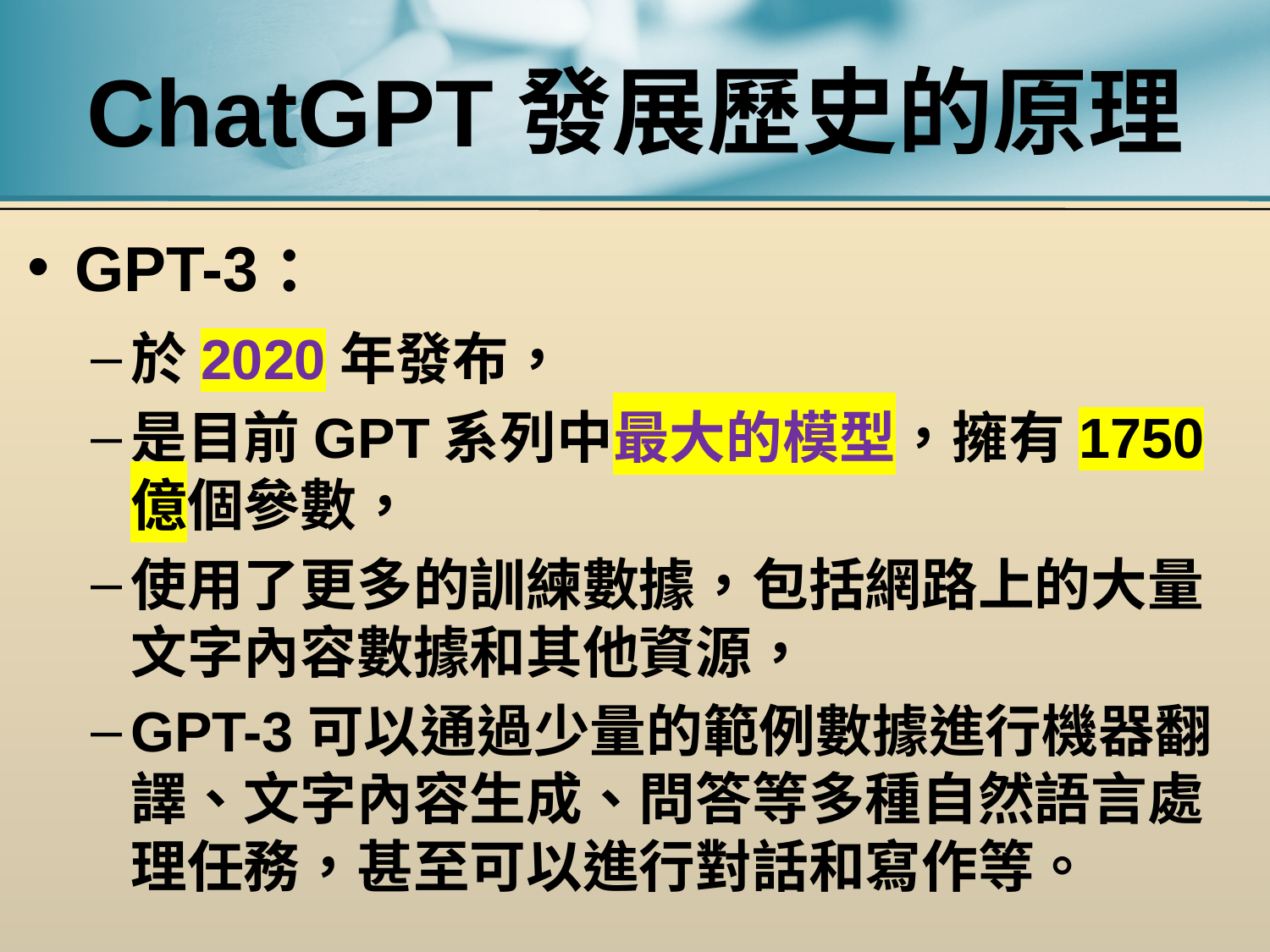

# ChatGPT發展歷史的原理
GPT-3：
於2020年發布，
是目前GPT系列中最大的模型，擁有1750億個參數，
使用了更多的訓練數據，包括網路上的大量文字內容數據和其他資源，
GPT-3可以通過少量的範例數據進行機器翻譯、文字內容生成、問答等多種自然語言處理任務，甚至可以進行對話和寫作等。